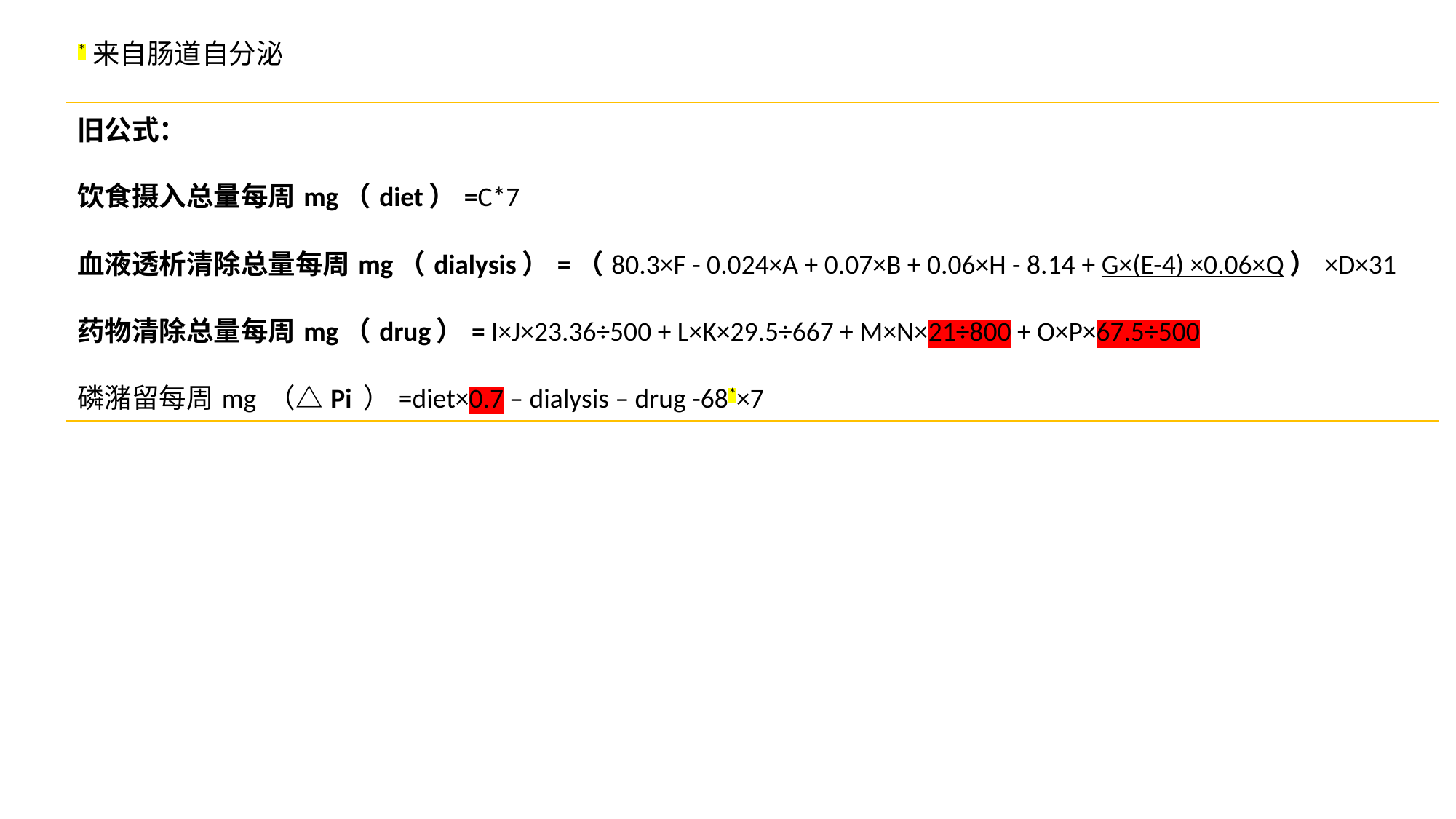

*来自肠道自分泌
| 旧公式： 饮食摄入总量每周mg（diet）=C\*7 血液透析清除总量每周mg（dialysis）=（80.3×F - 0.024×A + 0.07×B + 0.06×H - 8.14 + G×(E-4) ×0.06×Q）×D×31 药物清除总量每周mg（drug）= I×J×23.36÷500 + L×K×29.5÷667 + M×N×21÷800 + O×P×67.5÷500 磷潴留每周mg （△Pi ）=diet×0.7 – dialysis – drug -68\*×7 |
| --- |